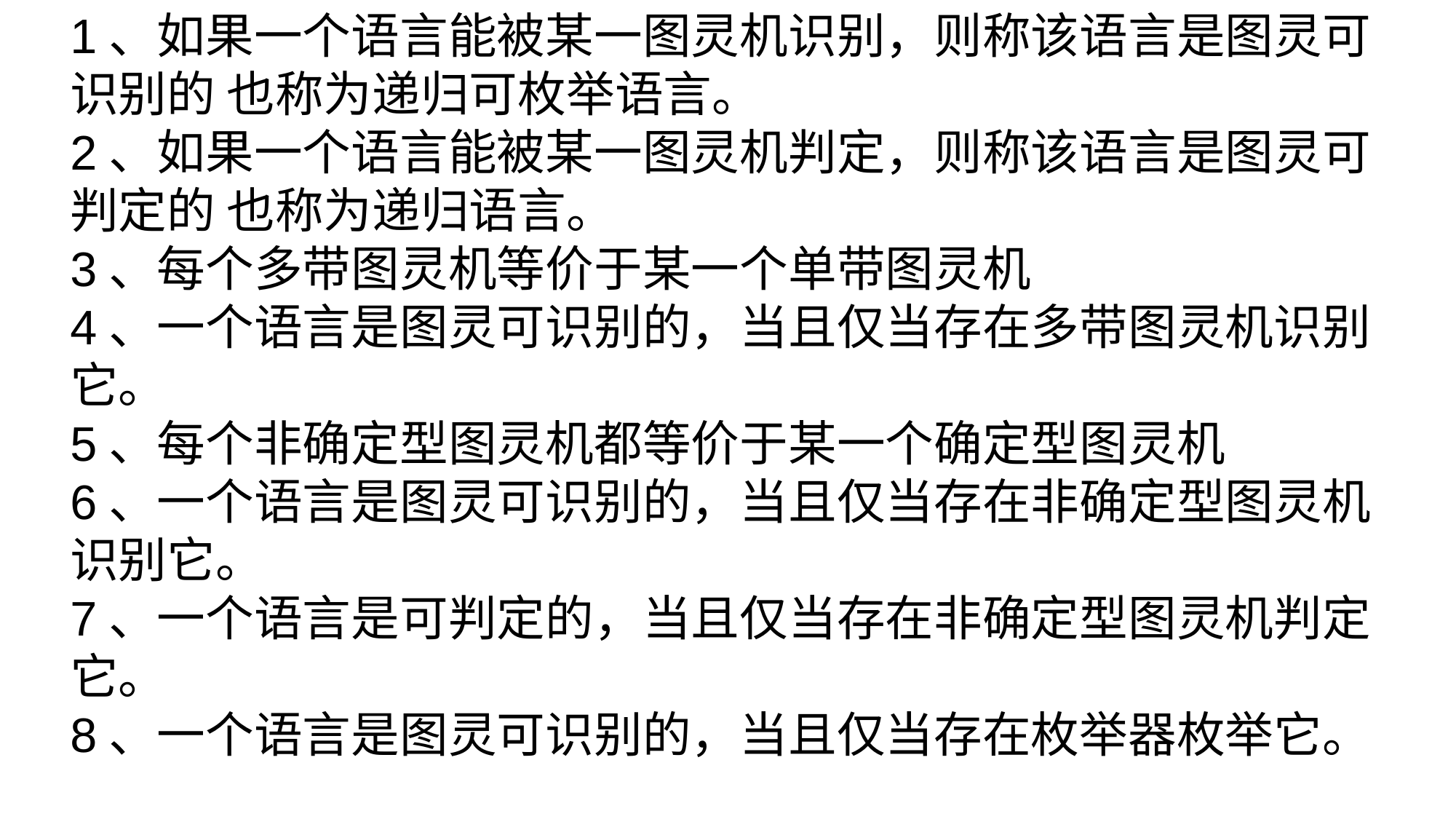

1、如果一个语言能被某一图灵机识别，则称该语言是图灵可识别的 也称为递归可枚举语言。
2、如果一个语言能被某一图灵机判定，则称该语言是图灵可判定的 也称为递归语言。
3、每个多带图灵机等价于某一个单带图灵机
4、一个语言是图灵可识别的，当且仅当存在多带图灵机识别它。
5、每个非确定型图灵机都等价于某一个确定型图灵机
6、一个语言是图灵可识别的，当且仅当存在非确定型图灵机识别它。
7、一个语言是可判定的，当且仅当存在非确定型图灵机判定它。
8、一个语言是图灵可识别的，当且仅当存在枚举器枚举它。